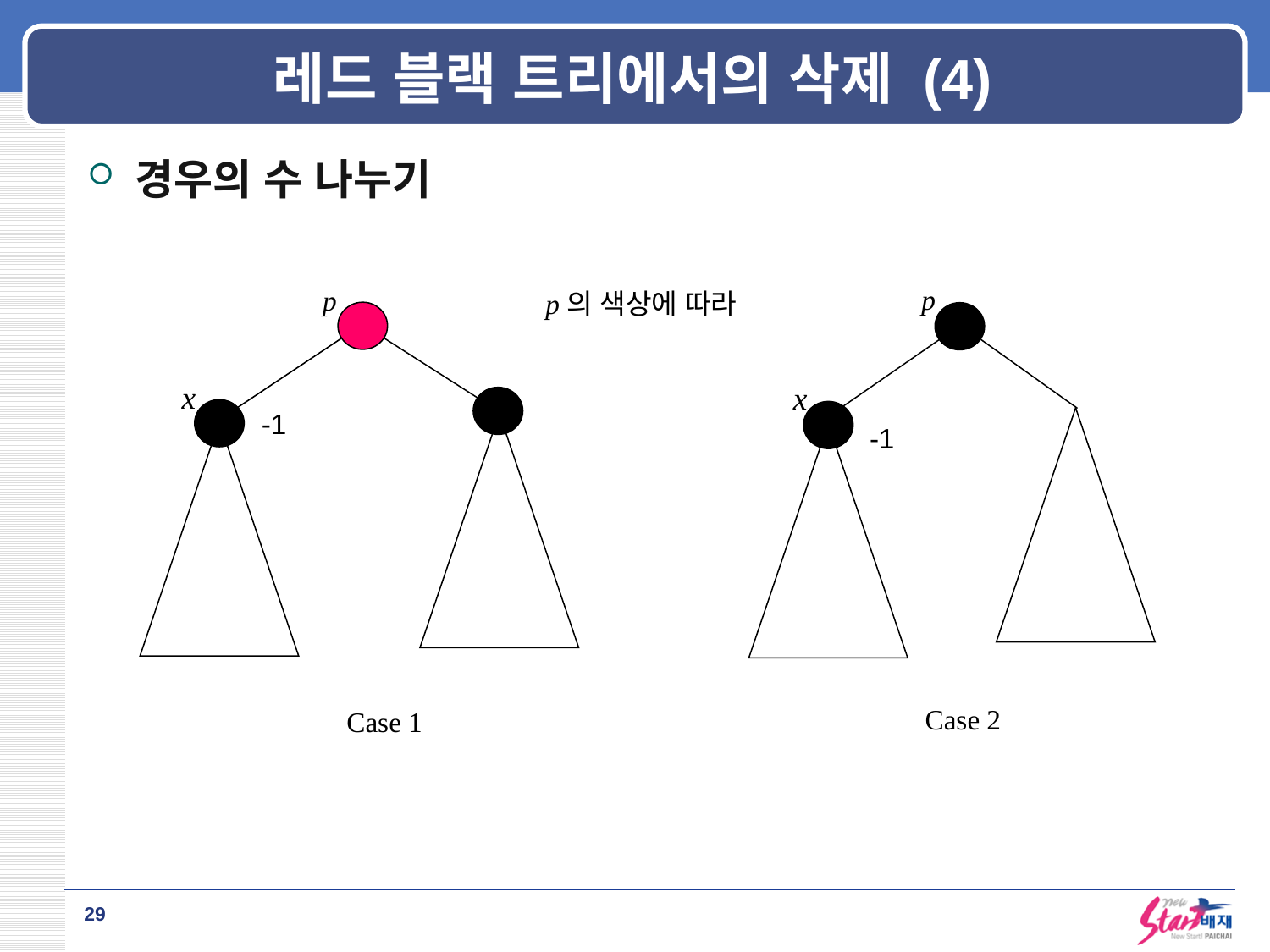

# 레드 블랙 트리에서의 삭제 (4)
경우의 수 나누기
p
p
p의 색상에 따라

x

-1

Case 1

x

-1

Case 2
29